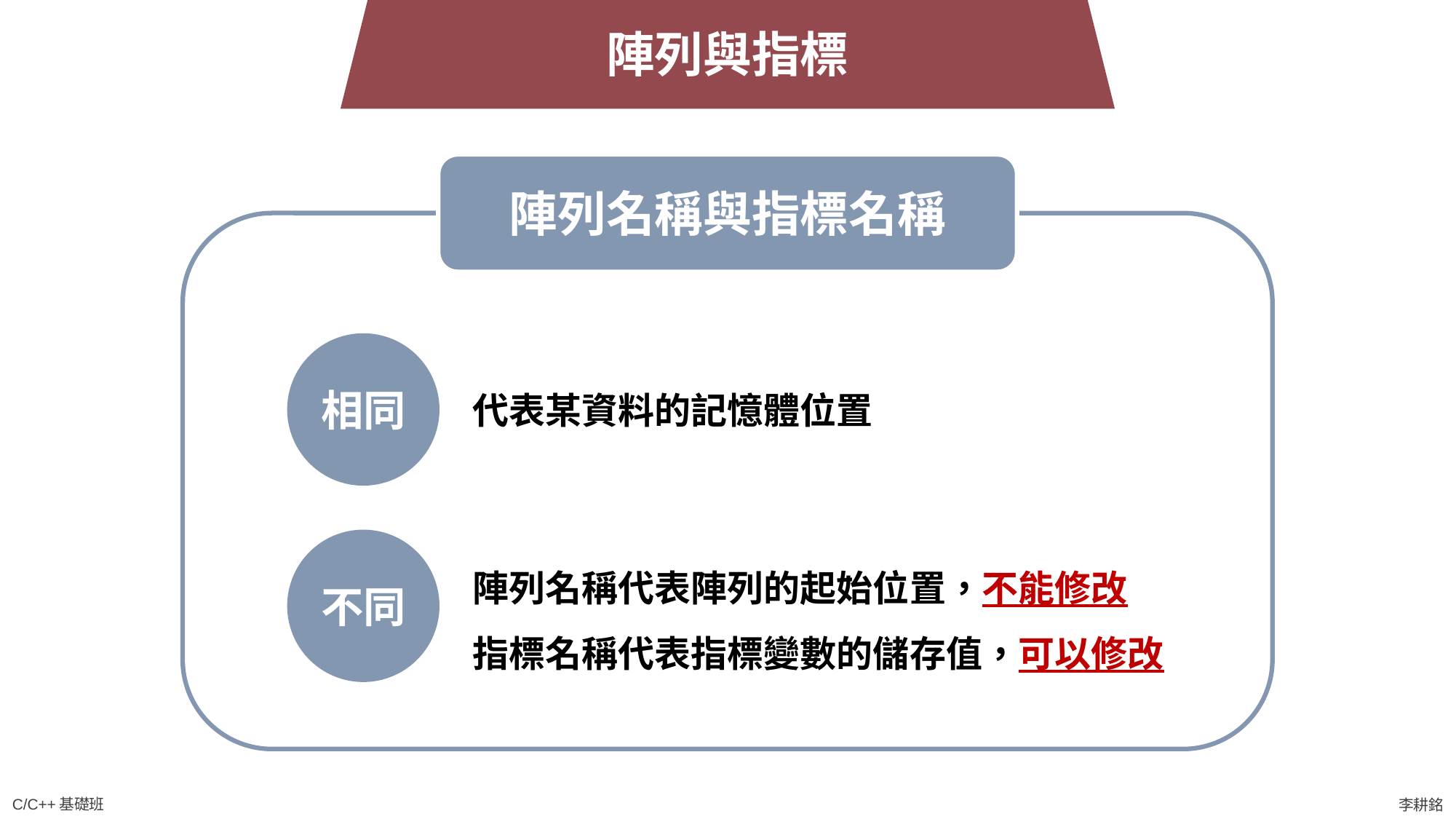

陣列與指標

陣列名稱與指標名稱

相同
代表某資料的記憶體位置
不同
陣列名稱代表陣列的起始位置，不能修改
指標名稱代表指標變數的儲存值，可以修改
C/C++基礎班
李耕銘